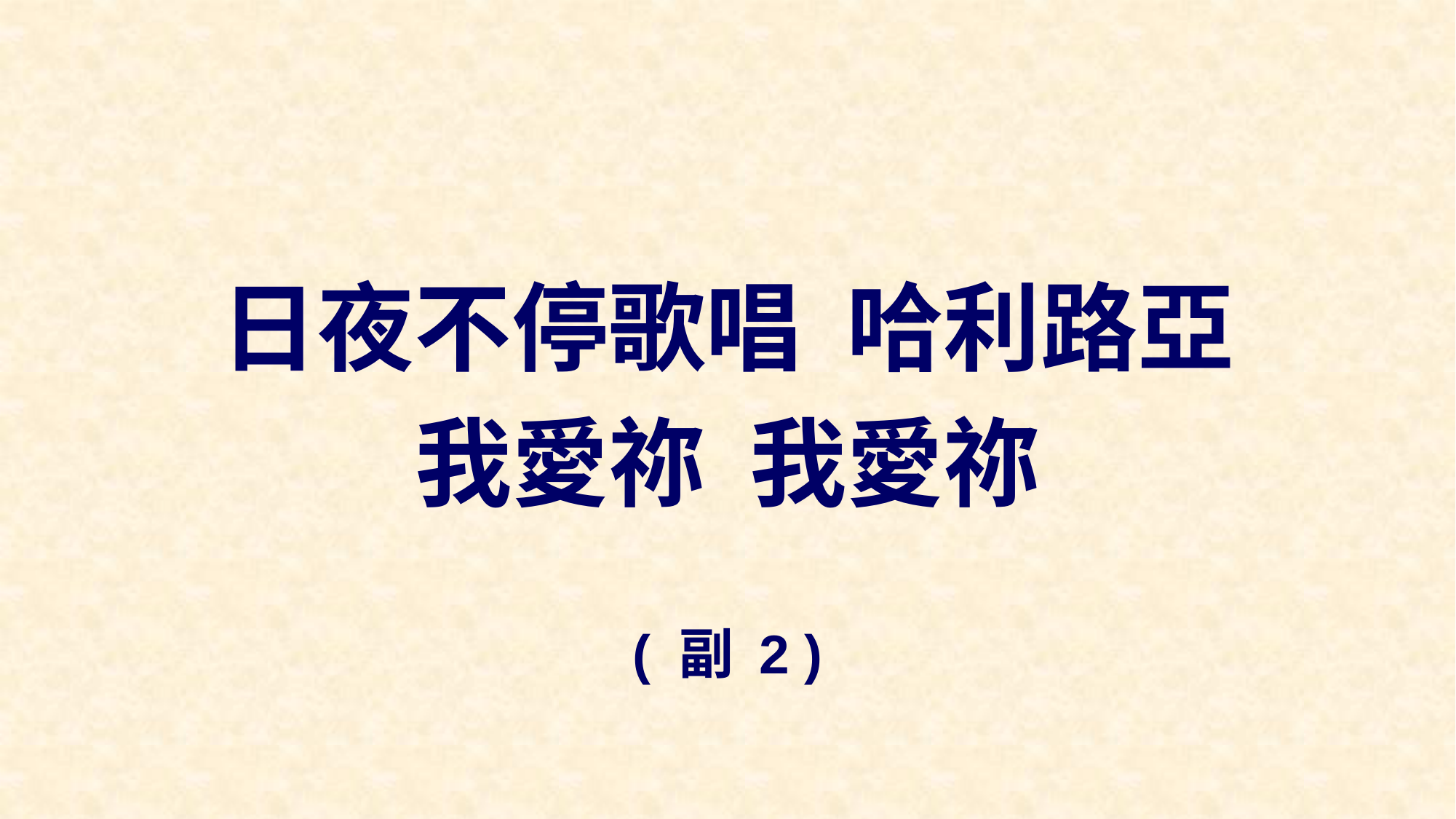

日夜不停歌唱  哈利路亞
我愛祢  我愛祢
( 副 2 )